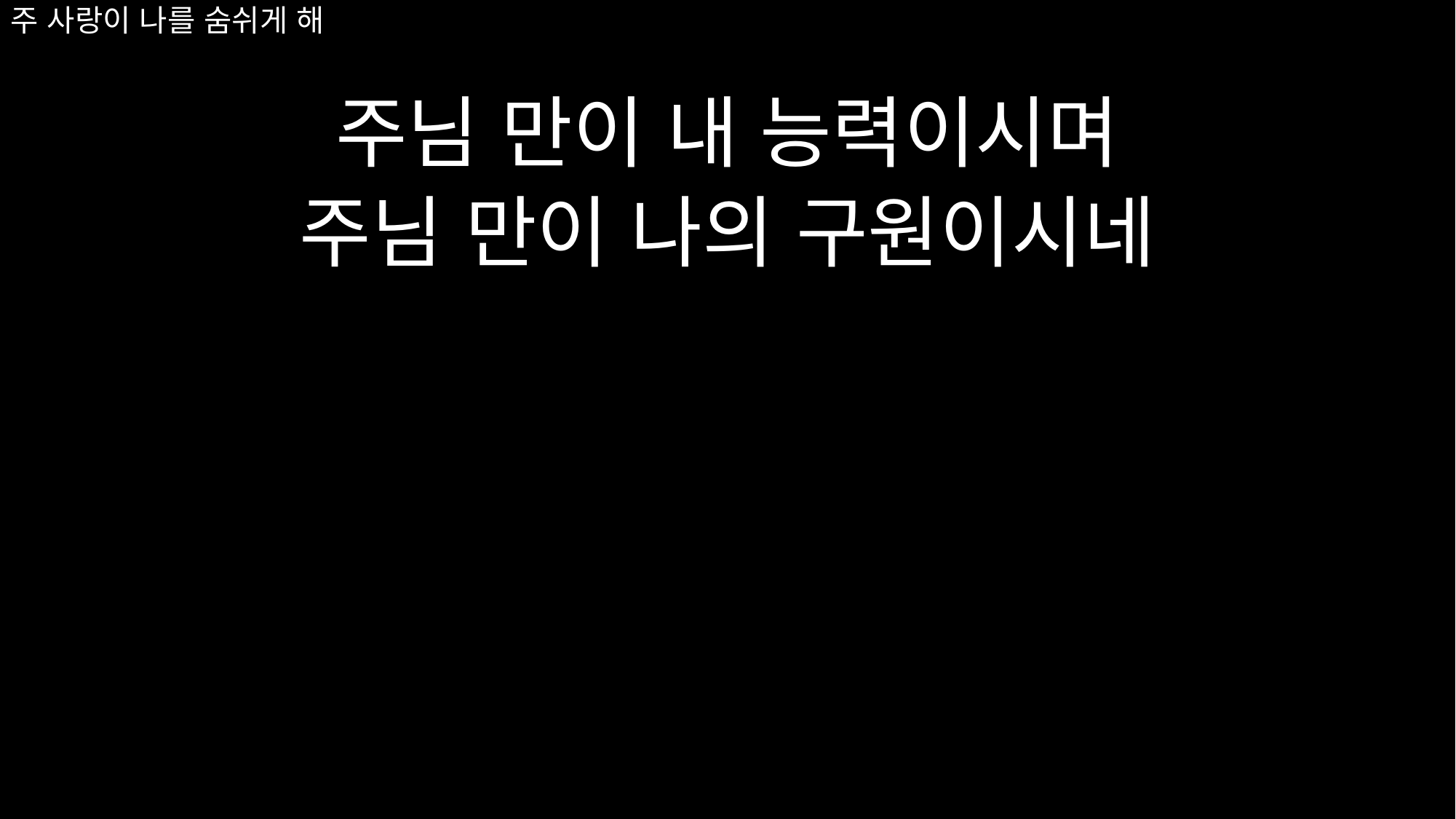

# 주 사랑이 나를 숨쉬게 해
주님 만이 내 능력이시며
주님 만이 나의 구원이시네